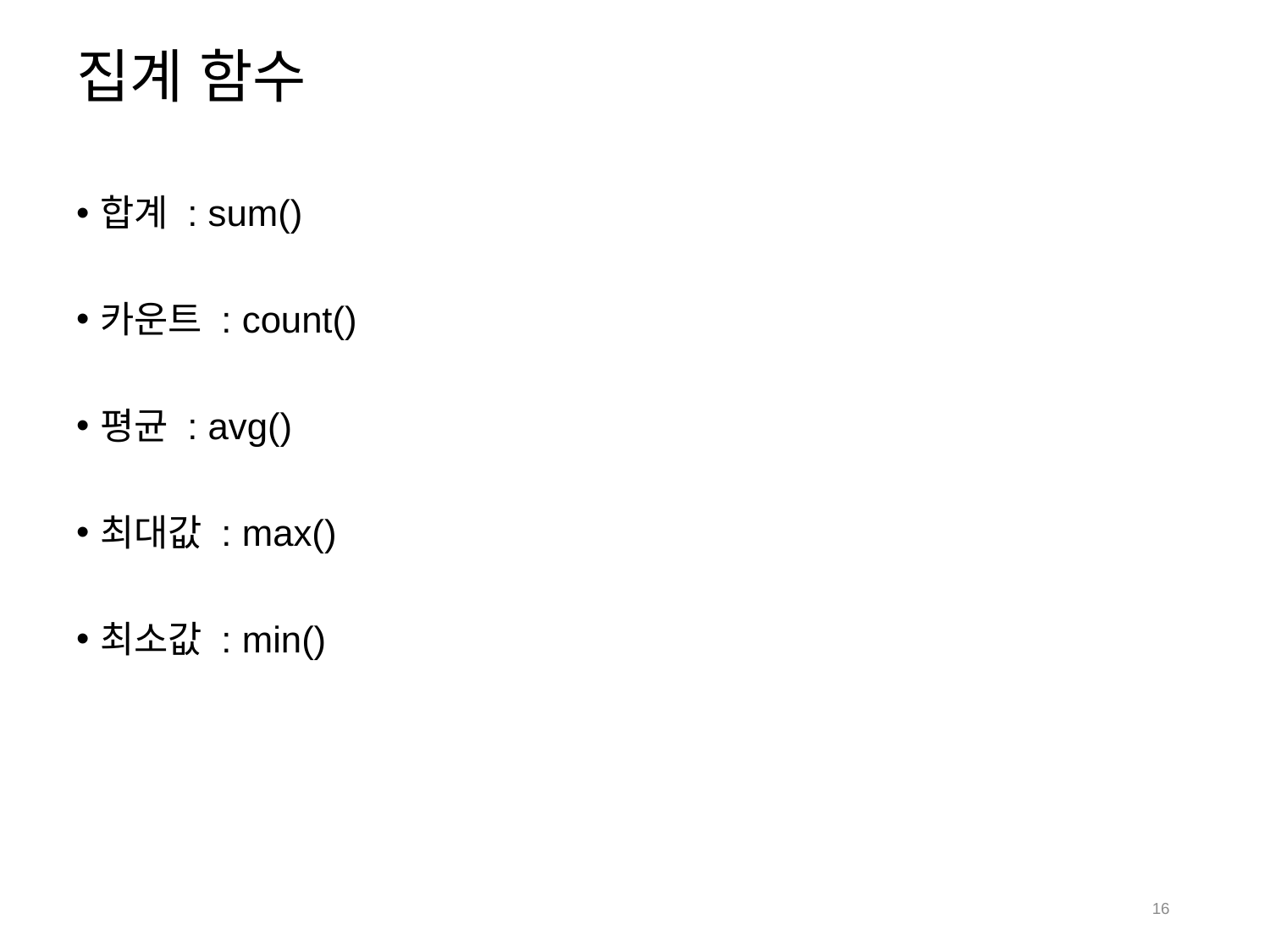

# 집계 함수
합계 : sum()

카운트 : count()

평균 : avg()

최대값 : max()

최소값 : min()

16